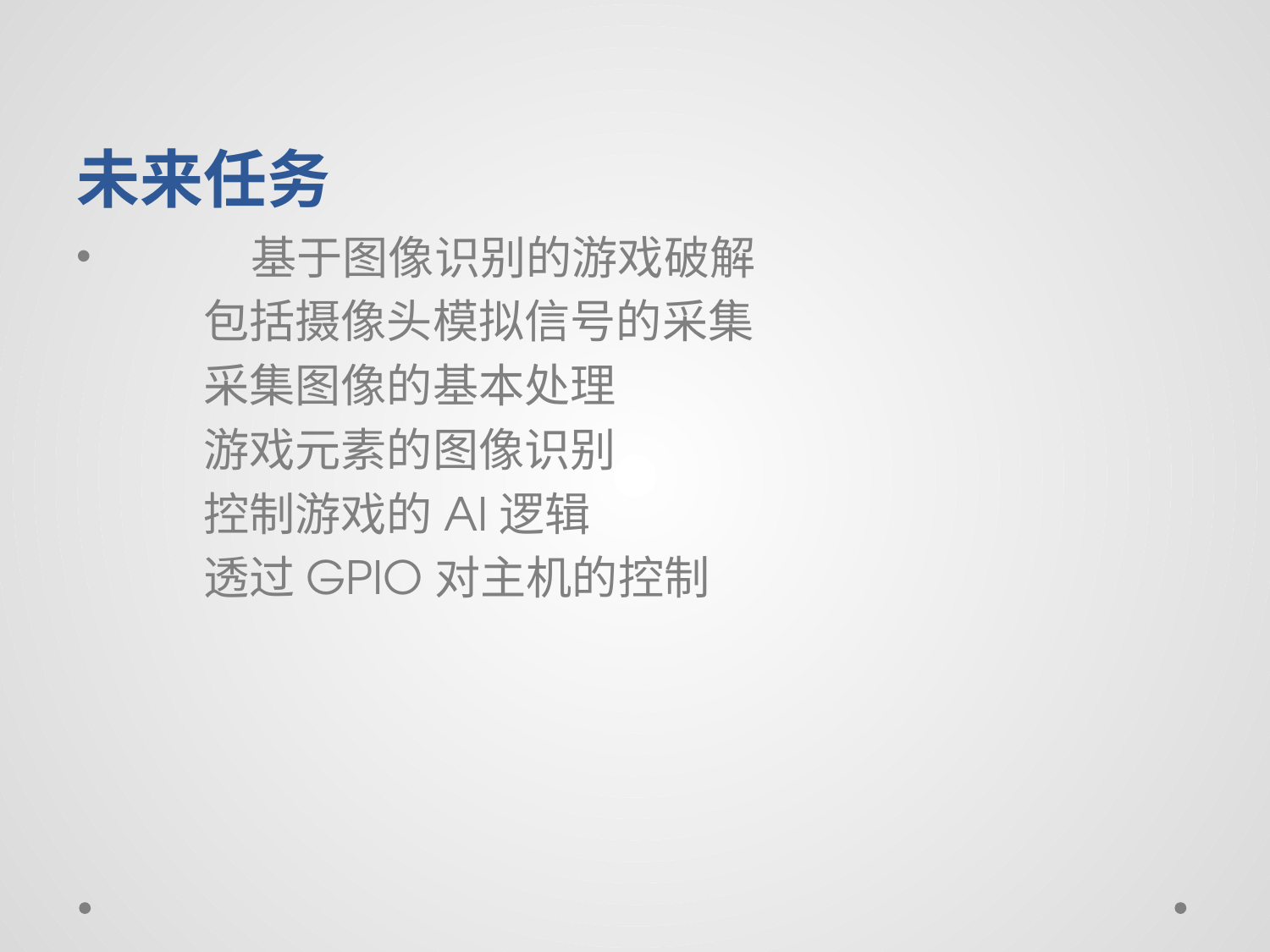

# 未来任务
	基于图像识别的游戏破解
	包括摄像头模拟信号的采集
	采集图像的基本处理
	游戏元素的图像识别
	控制游戏的AI逻辑
	透过GPIO对主机的控制